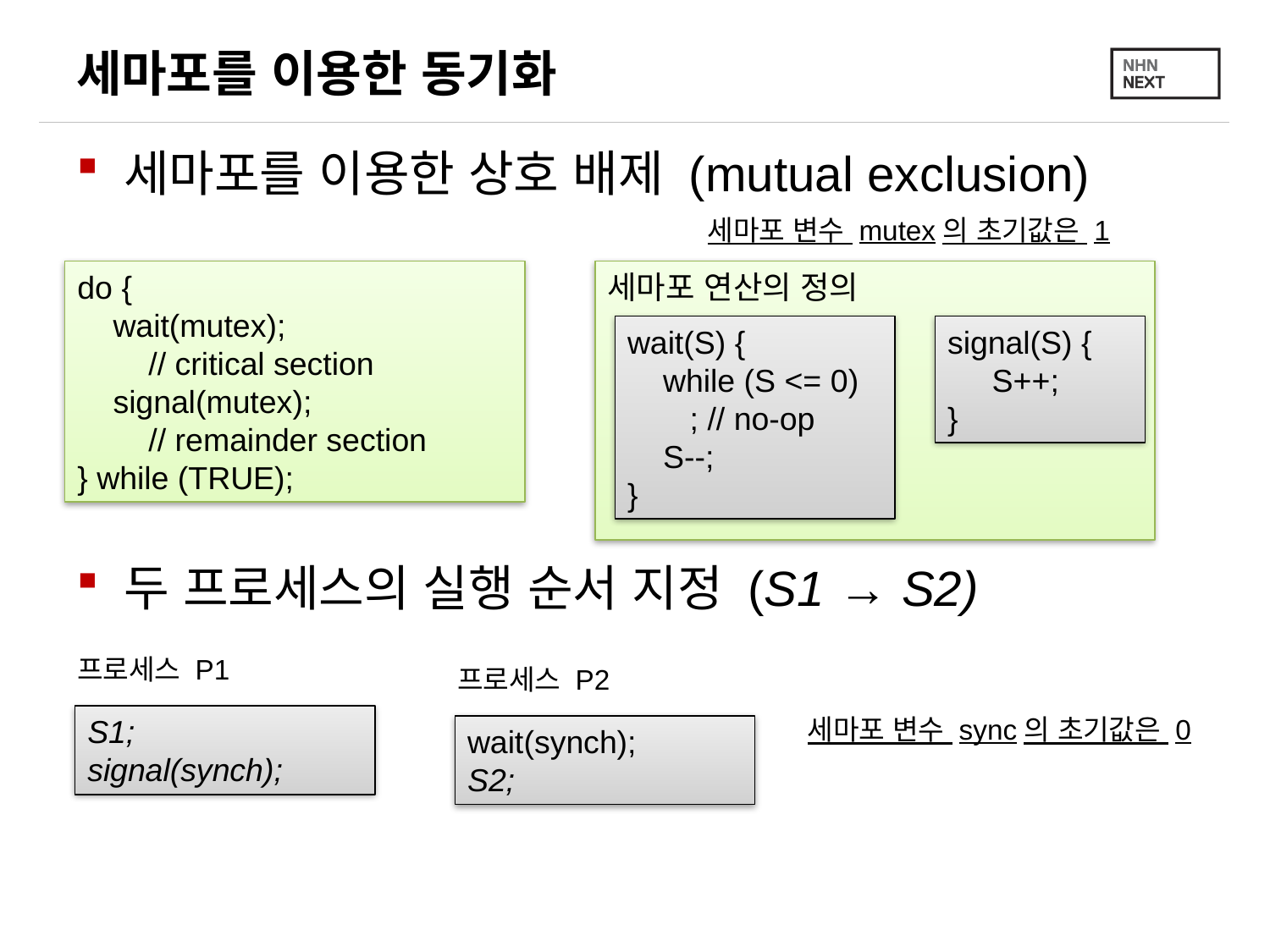

# 세마포를 이용한 동기화
세마포를 이용한 상호 배제 (mutual exclusion)

두 프로세스의 실행 순서 지정 (S1 → S2)

세마포 변수 mutex의 초기값은 1
do {
    wait(mutex);
        // critical section
    signal(mutex);
        // remainder section
} while (TRUE);
세마포 연산의 정의

wait(S) {
    while (S <= 0)
       ; // no-op
    S--;
}
signal(S) {
     S++;
}
프로세스 P1
프로세스 P2
S1;
signal(synch);
세마포 변수 sync의 초기값은 0
wait(synch);
S2;